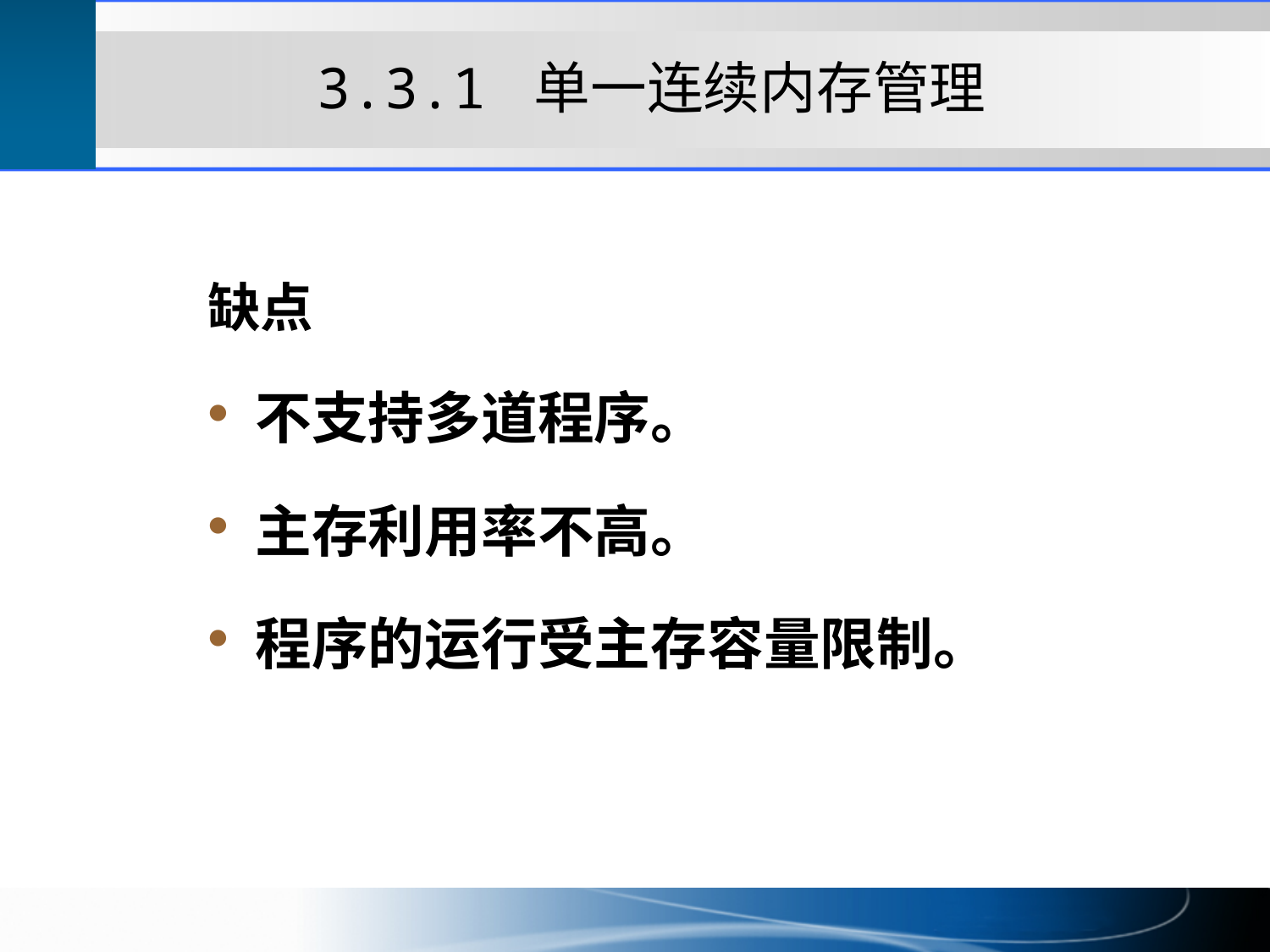

3.3.1 单一连续内存管理
缺点
不支持多道程序。
主存利用率不高。
程序的运行受主存容量限制。